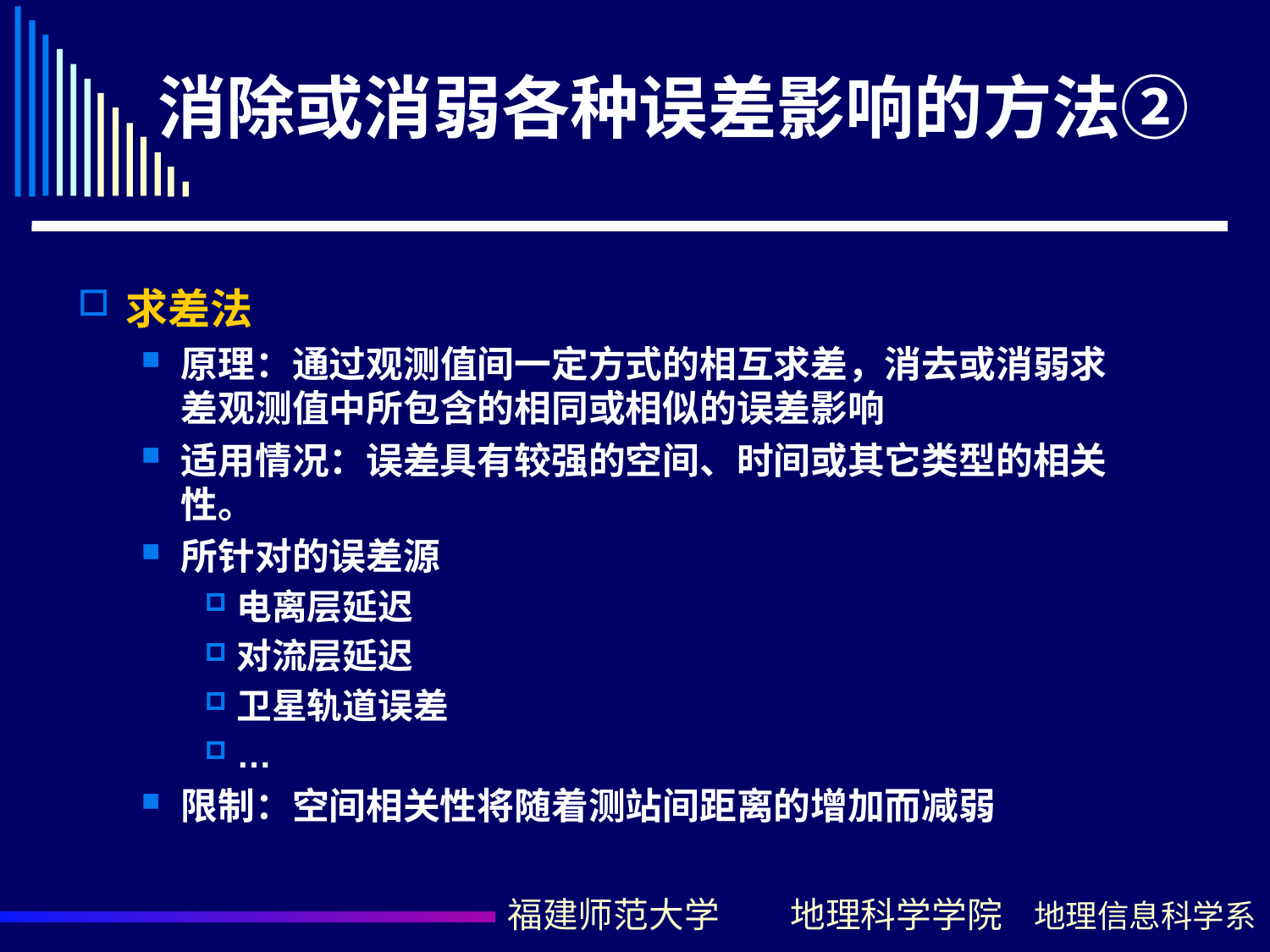

# 消除或消弱各种误差影响的方法②
求差法
原理：通过观测值间一定方式的相互求差，消去或消弱求差观测值中所包含的相同或相似的误差影响
适用情况：误差具有较强的空间、时间或其它类型的相关性。
所针对的误差源
电离层延迟
对流层延迟
卫星轨道误差
…
限制：空间相关性将随着测站间距离的增加而减弱